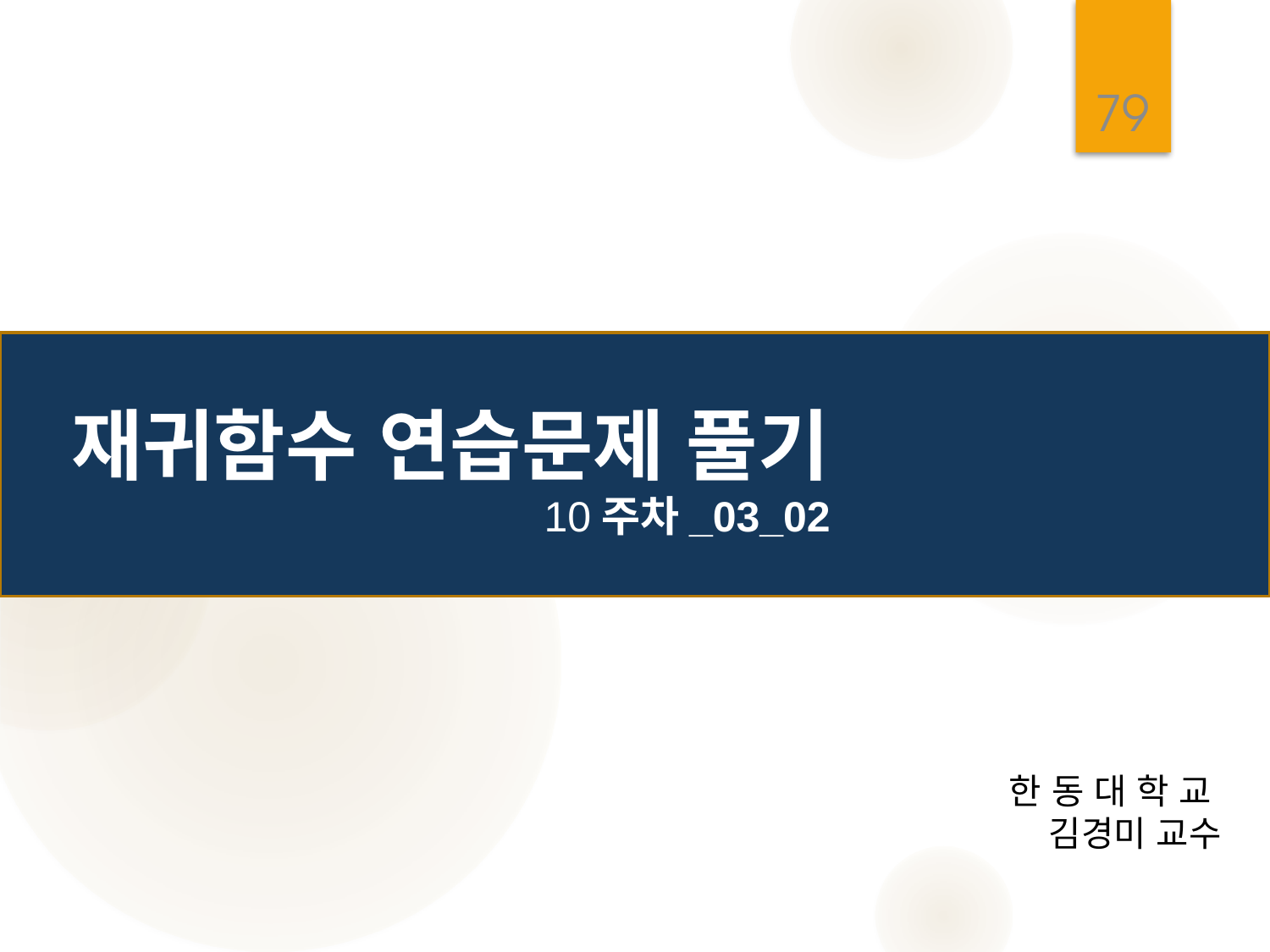

79

# 재귀함수 연습문제 풀기 10주차_03_02
한 동 대 학 교
김경미 교수